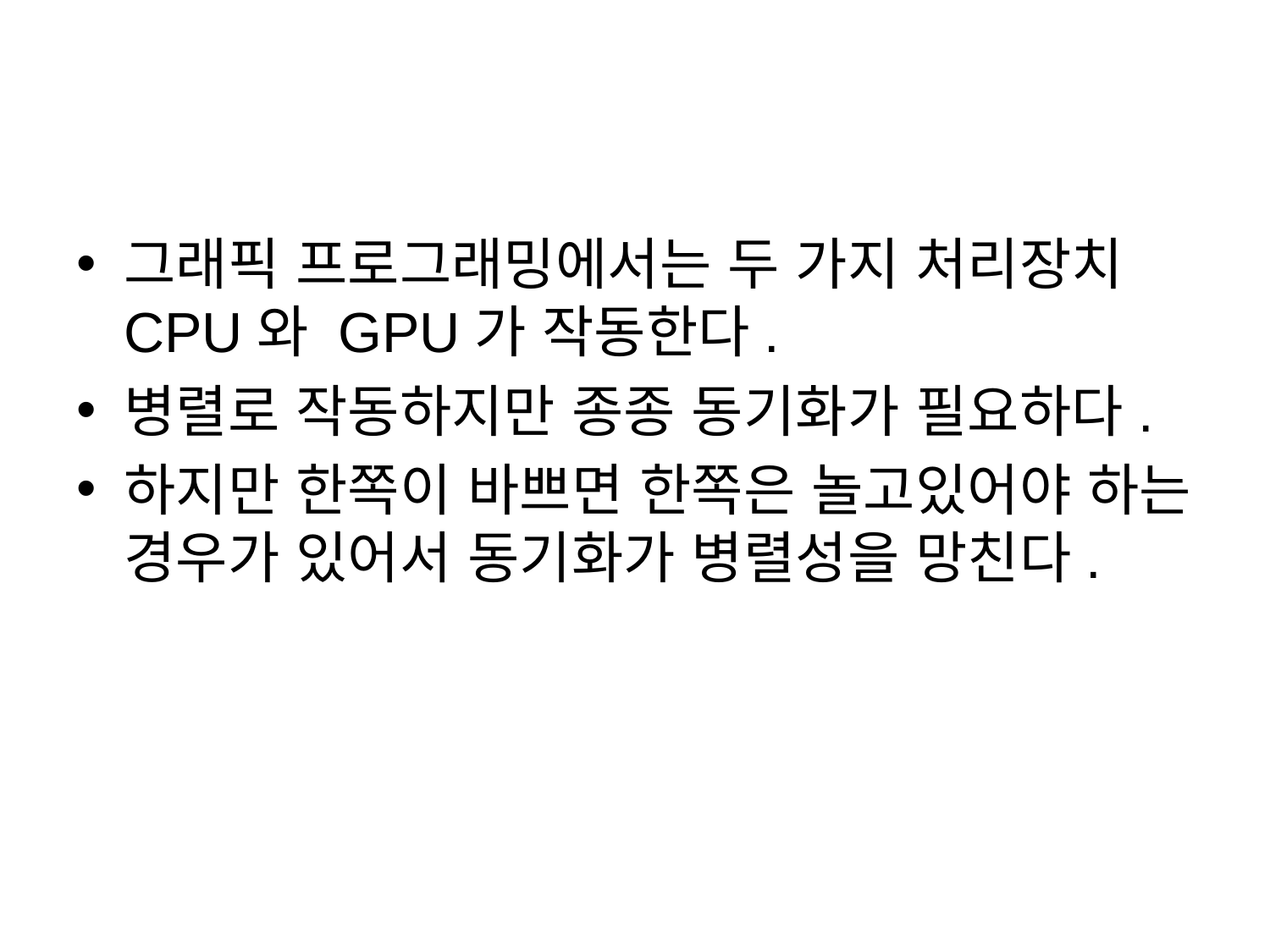

#
그래픽 프로그래밍에서는 두 가지 처리장치 CPU와 GPU가 작동한다.
병렬로 작동하지만 종종 동기화가 필요하다.
하지만 한쪽이 바쁘면 한쪽은 놀고있어야 하는 경우가 있어서 동기화가 병렬성을 망친다.